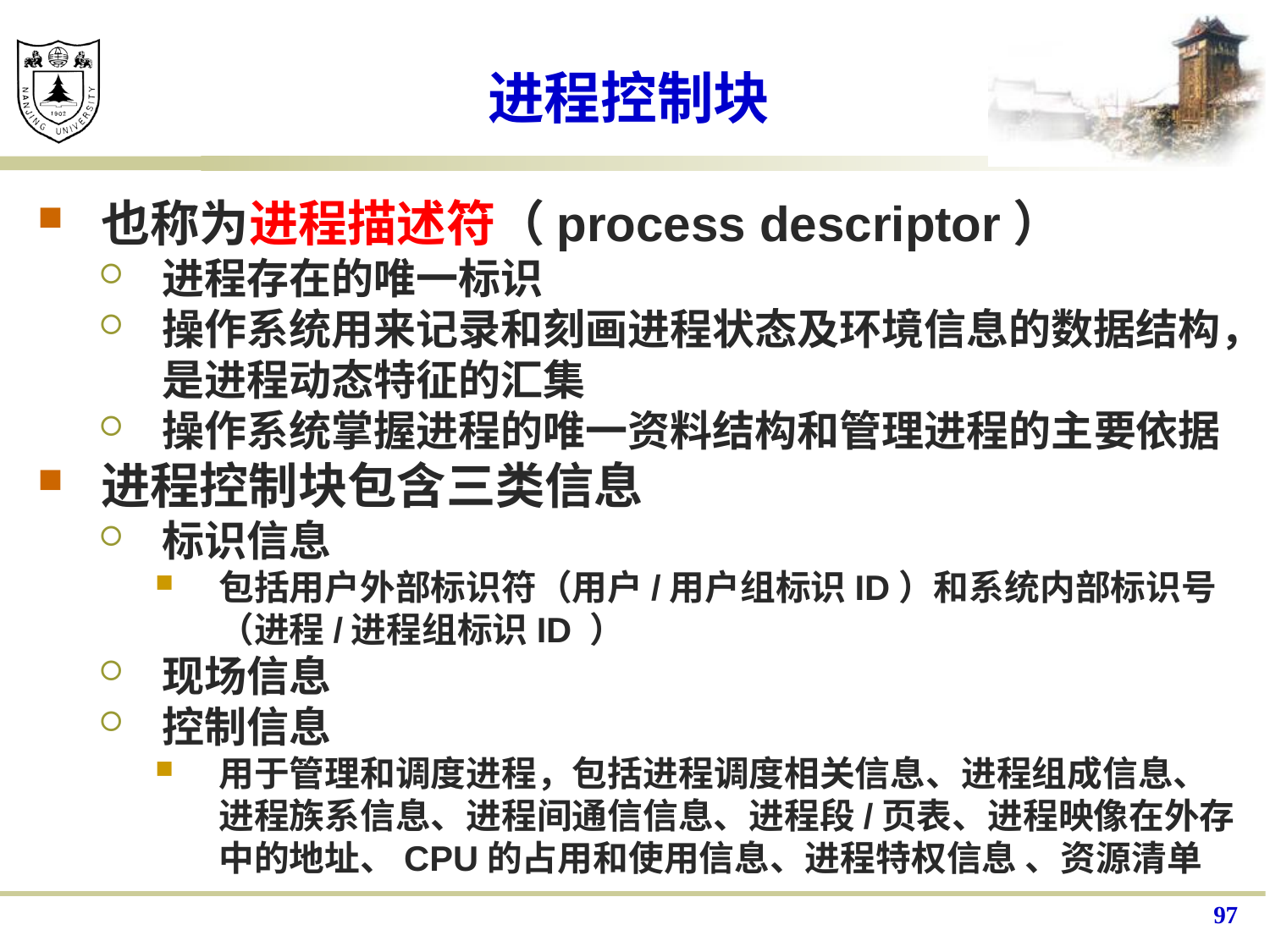

# 进程控制块
也称为进程描述符（process descriptor）
进程存在的唯一标识
操作系统用来记录和刻画进程状态及环境信息的数据结构，是进程动态特征的汇集
操作系统掌握进程的唯一资料结构和管理进程的主要依据
进程控制块包含三类信息
标识信息
包括用户外部标识符（用户/用户组标识ID）和系统内部标识号（进程/进程组标识ID ）
现场信息
控制信息
用于管理和调度进程，包括进程调度相关信息、进程组成信息、进程族系信息、进程间通信信息、进程段/页表、进程映像在外存中的地址、CPU的占用和使用信息、进程特权信息 、资源清单

97